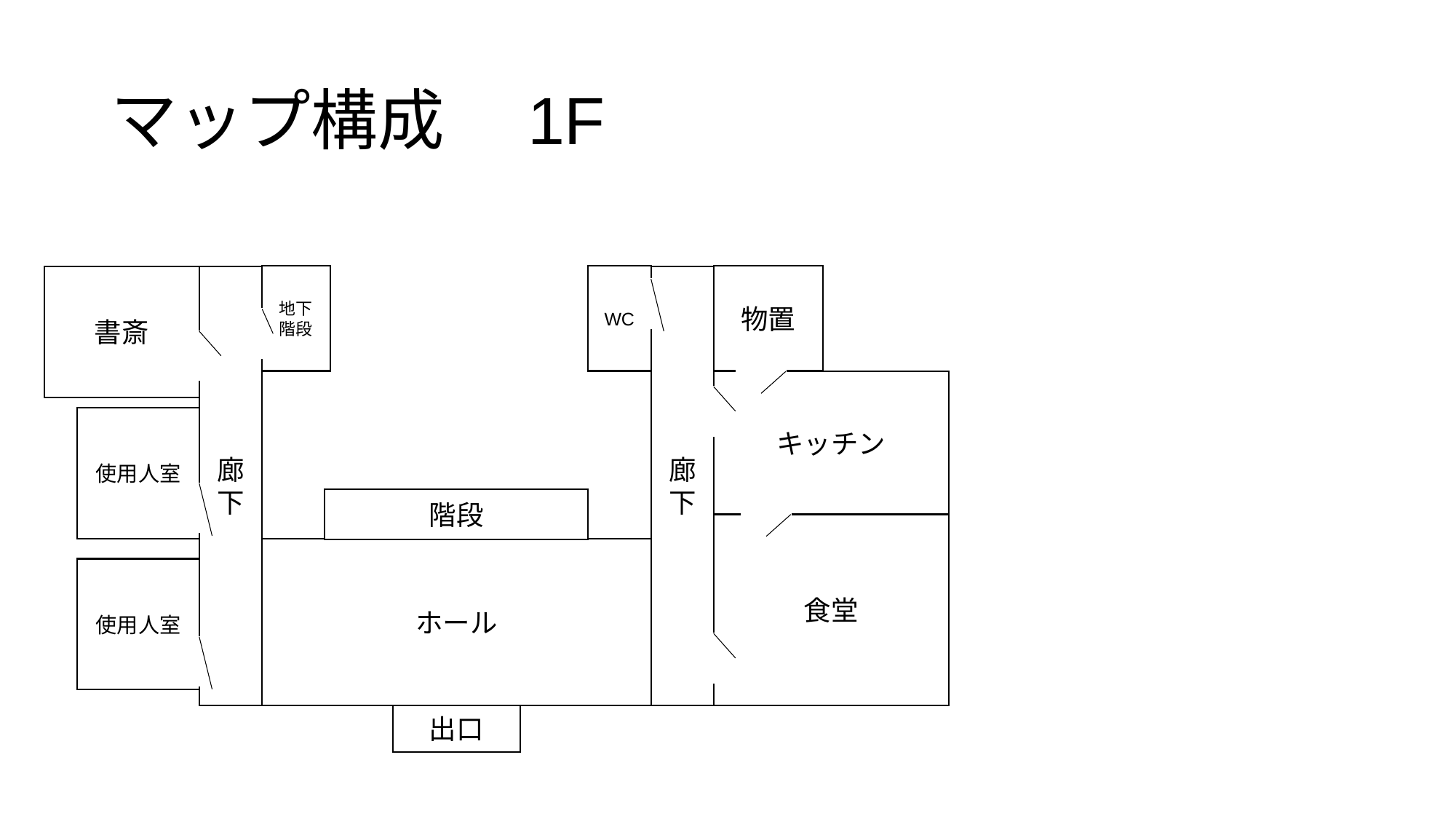

# マップ構成　1F
地下階段
WC
物置
書斎
廊下
廊下

キッチン

使用人室

階段

食堂
ホール
使用人室

出口